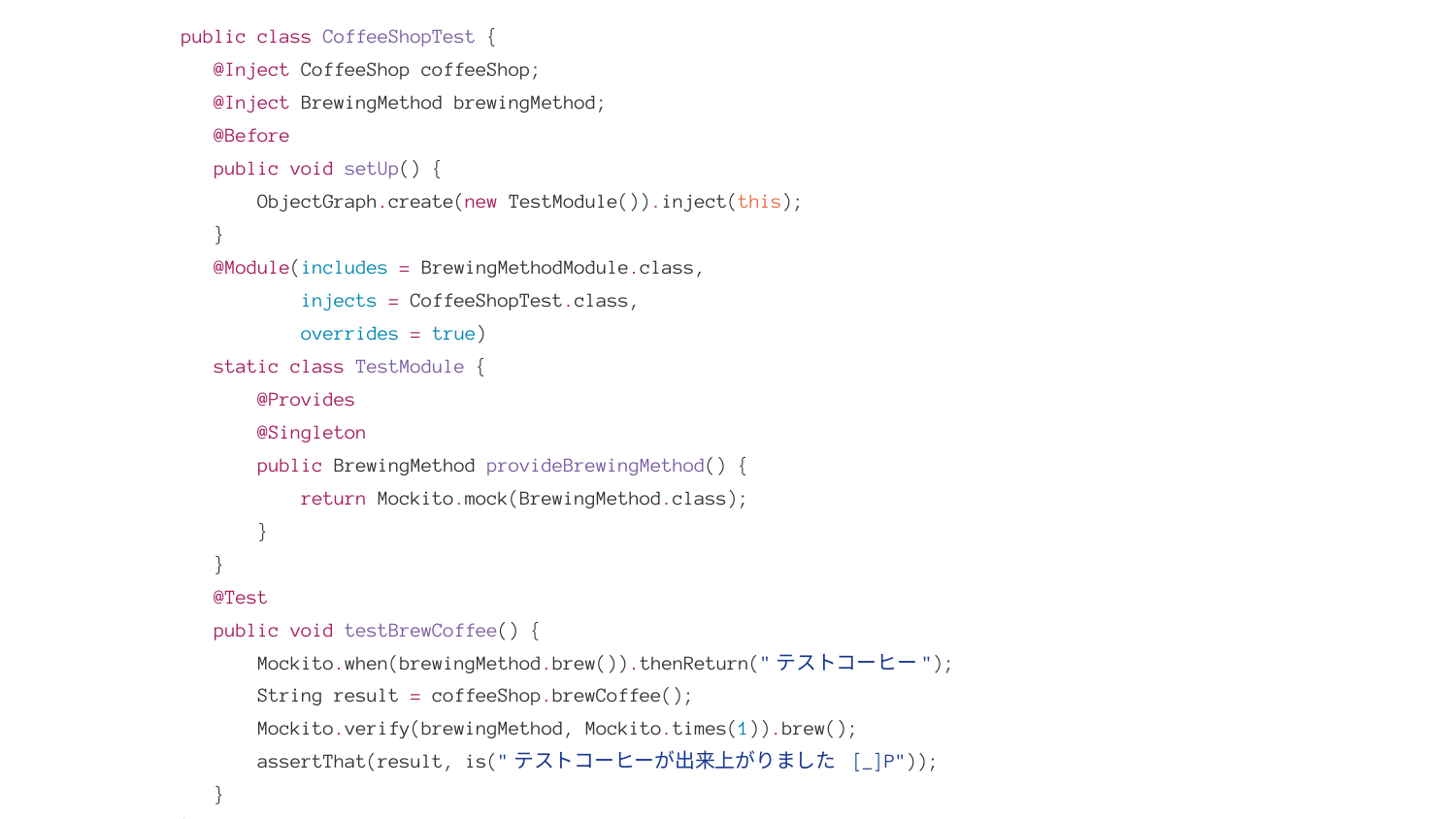

public class CoffeeShopTest {
   @Inject CoffeeShop coffeeShop;
   @Inject BrewingMethod brewingMethod;
   @Before
   public void setUp() {
       ObjectGraph.create(new TestModule()).inject(this);
   }
   @Module(includes = BrewingMethodModule.class,
           injects = CoffeeShopTest.class,
           overrides = true)
   static class TestModule {
       @Provides
       @Singleton
       public BrewingMethod provideBrewingMethod() {
           return Mockito.mock(BrewingMethod.class);
       }
   }
   @Test
   public void testBrewCoffee() {
       Mockito.when(brewingMethod.brew()).thenReturn("テストコーヒー");
       String result = coffeeShop.brewCoffee();
       Mockito.verify(brewingMethod, Mockito.times(1)).brew();
       assertThat(result, is("テストコーヒーが出来上がりました [_]P"));
   }
}